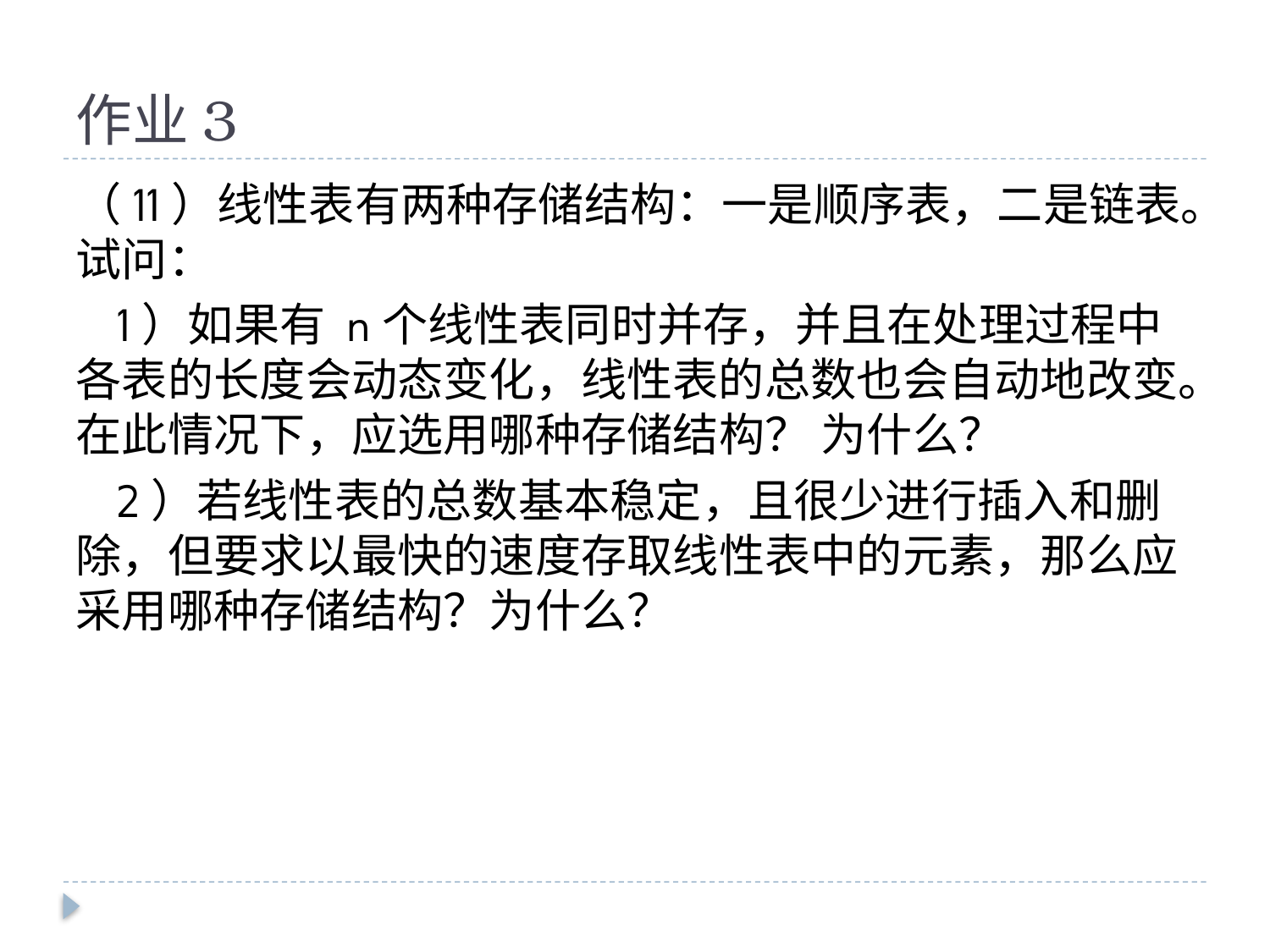

# 作业3
（11）线性表有两种存储结构：一是顺序表，二是链表。试问：
   1）如果有 n个线性表同时并存，并且在处理过程中各表的长度会动态变化，线性表的总数也会自动地改变。在此情况下，应选用哪种存储结构？ 为什么？
   2）若线性表的总数基本稳定，且很少进行插入和删除，但要求以最快的速度存取线性表中的元素，那么应采用哪种存储结构？为什么？